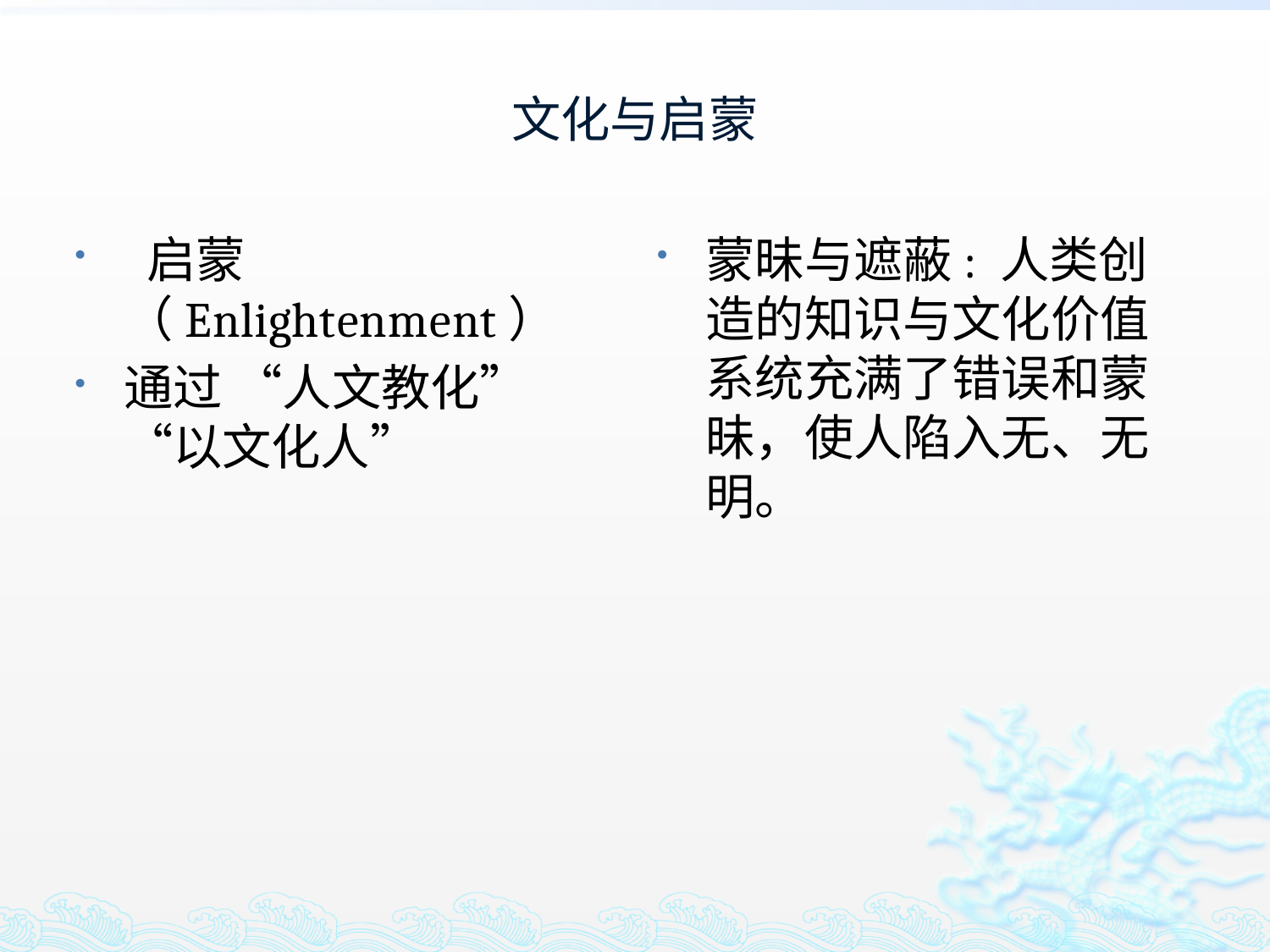

# 文化与启蒙
 启蒙（Enlightenment）
通过 “人文教化”“以文化人”
蒙昧与遮蔽: 人类创造的知识与文化价值系统充满了错误和蒙昧，使人陷入无、无明。